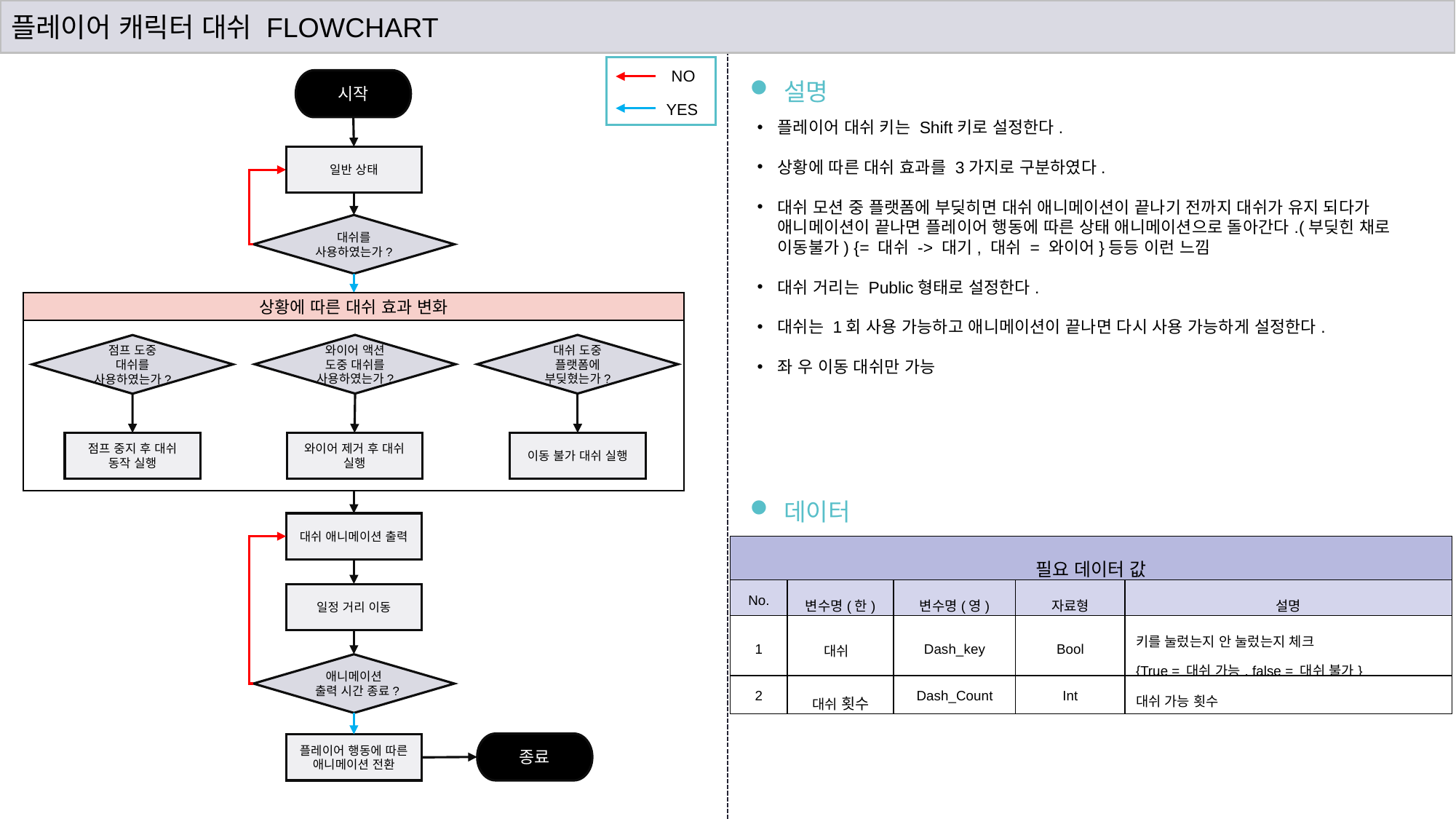

플레이어 캐릭터 대쉬 FLOWCHART

NO
YES
시작
설명
플레이어 대쉬 키는 Shift키로 설정한다.

상황에 따른 대쉬 효과를 3가지로 구분하였다.

대쉬 모션 중 플랫폼에 부딪히면 대쉬 애니메이션이 끝나기 전까지 대쉬가 유지 되다가 애니메이션이 끝나면 플레이어 행동에 따른 상태 애니메이션으로 돌아간다.(부딪힌 채로 이동불가) {= 대쉬 -> 대기, 대쉬 = 와이어}등등 이런 느낌

대쉬 거리는 Public형태로 설정한다.

대쉬는 1회 사용 가능하고 애니메이션이 끝나면 다시 사용 가능하게 설정한다.

좌 우 이동 대쉬만 가능
일반 상태
대쉬를 사용하였는가?
상황에 따른 대쉬 효과 변화

와이어 액션 도중 대쉬를 사용하였는가?
대쉬 도중 플랫폼에 부딪혔는가?
점프 도중 대쉬를 사용하였는가?
점프 중지 후 대쉬 동작 실행
와이어 제거 후 대쉬 실행
이동 불가 대쉬 실행
데이터
대쉬 애니메이션 출력
| 필요 데이터 값 |  |  |  |  |
| --- | --- | --- | --- | --- |
| No. | 변수명(한) | 변수명(영) | 자료형 | 설명 |
| 1 | 대쉬 | Dash\_key | Bool | 키를 눌렀는지 안 눌렀는지 체크 {True = 대쉬 가능, false = 대쉬 불가} |
| 2 | 대쉬 횟수 | Dash\_Count | Int | 대쉬 가능 횟수 |
일정 거리 이동
애니메이션 출력 시간 종료?
종료
플레이어 행동에 따른 애니메이션 전환